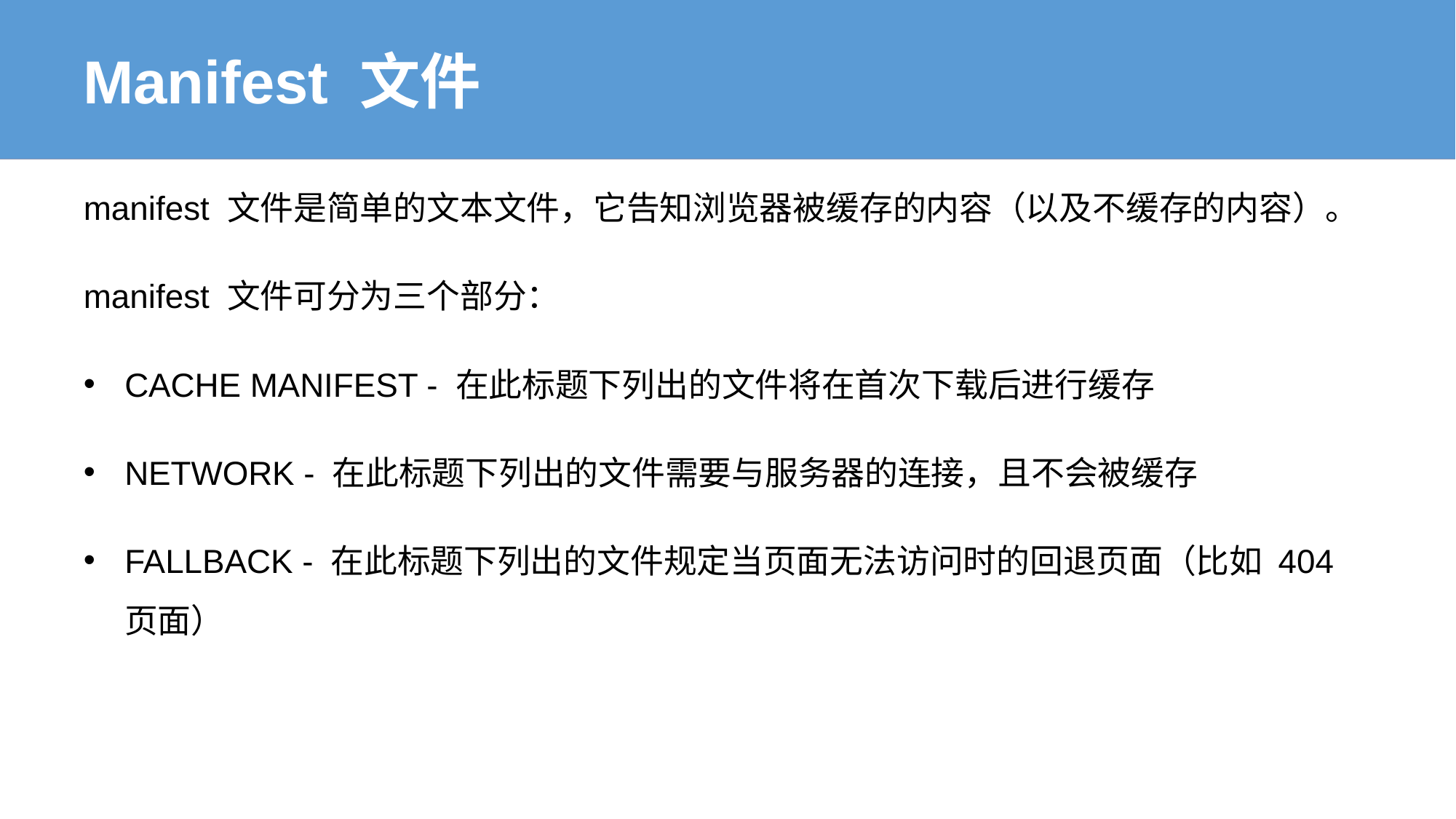

# Manifest 文件
manifest 文件是简单的文本文件，它告知浏览器被缓存的内容（以及不缓存的内容）。
manifest 文件可分为三个部分：
CACHE MANIFEST - 在此标题下列出的文件将在首次下载后进行缓存
NETWORK - 在此标题下列出的文件需要与服务器的连接，且不会被缓存
FALLBACK - 在此标题下列出的文件规定当页面无法访问时的回退页面（比如 404 页面）